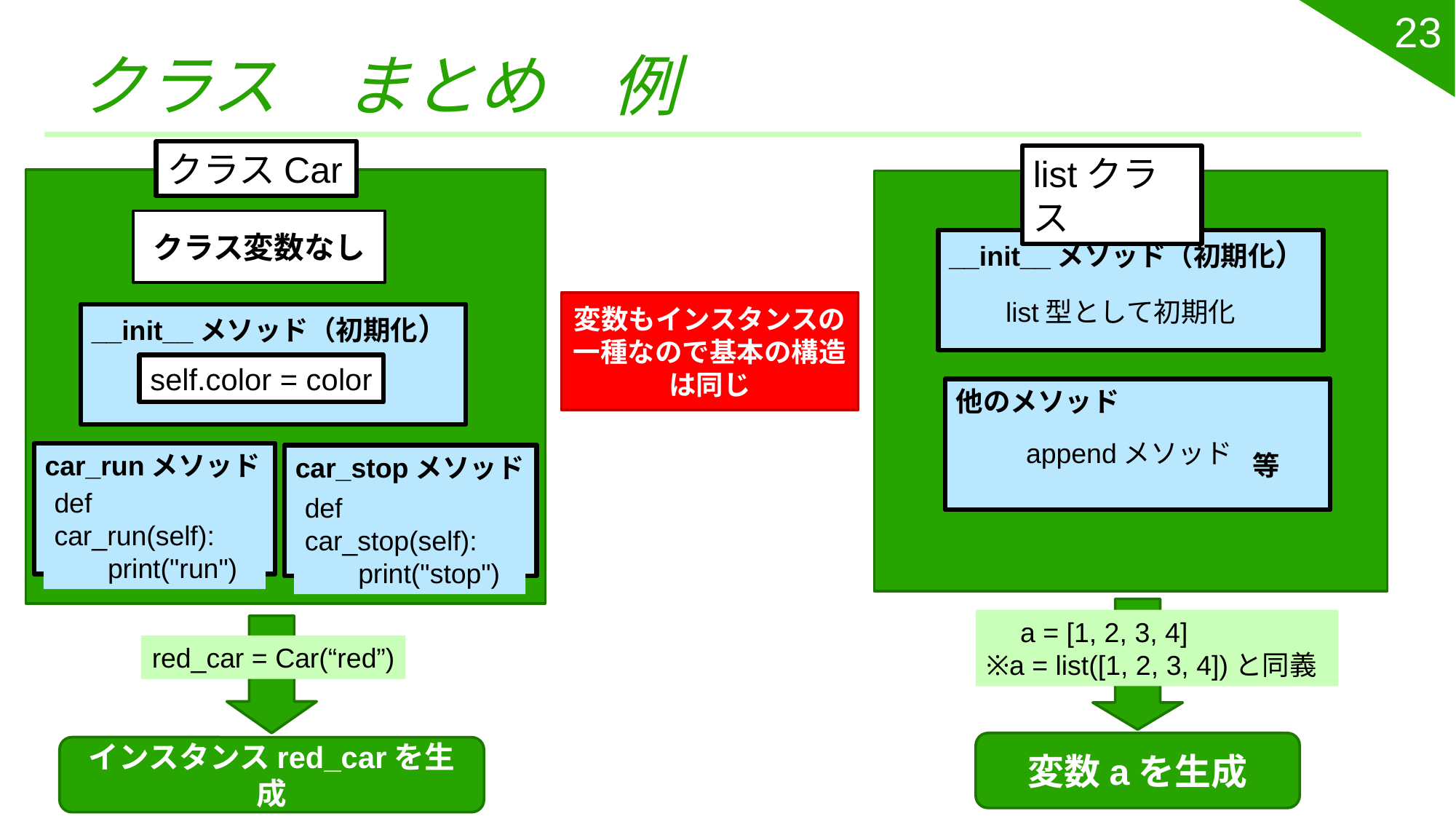

23
# クラス　まとめ　例
クラスCar
listクラス

クラス変数なし
__init__メソッド（初期化）

list型として初期化
変数もインスタンスの一種なので基本の構造は同じ
__init__メソッド（初期化）

self.color = color
他のメソッド

appendメソッド
car_runメソッド

等
car_stopメソッド

def car_run(self):
       print("run")
def car_stop(self):
       print("stop")

　a = [1, 2, 3, 4]
※a = list([1, 2, 3, 4])と同義

red_car = Car(“red”)
変数aを生成
インスタンスred_carを生成